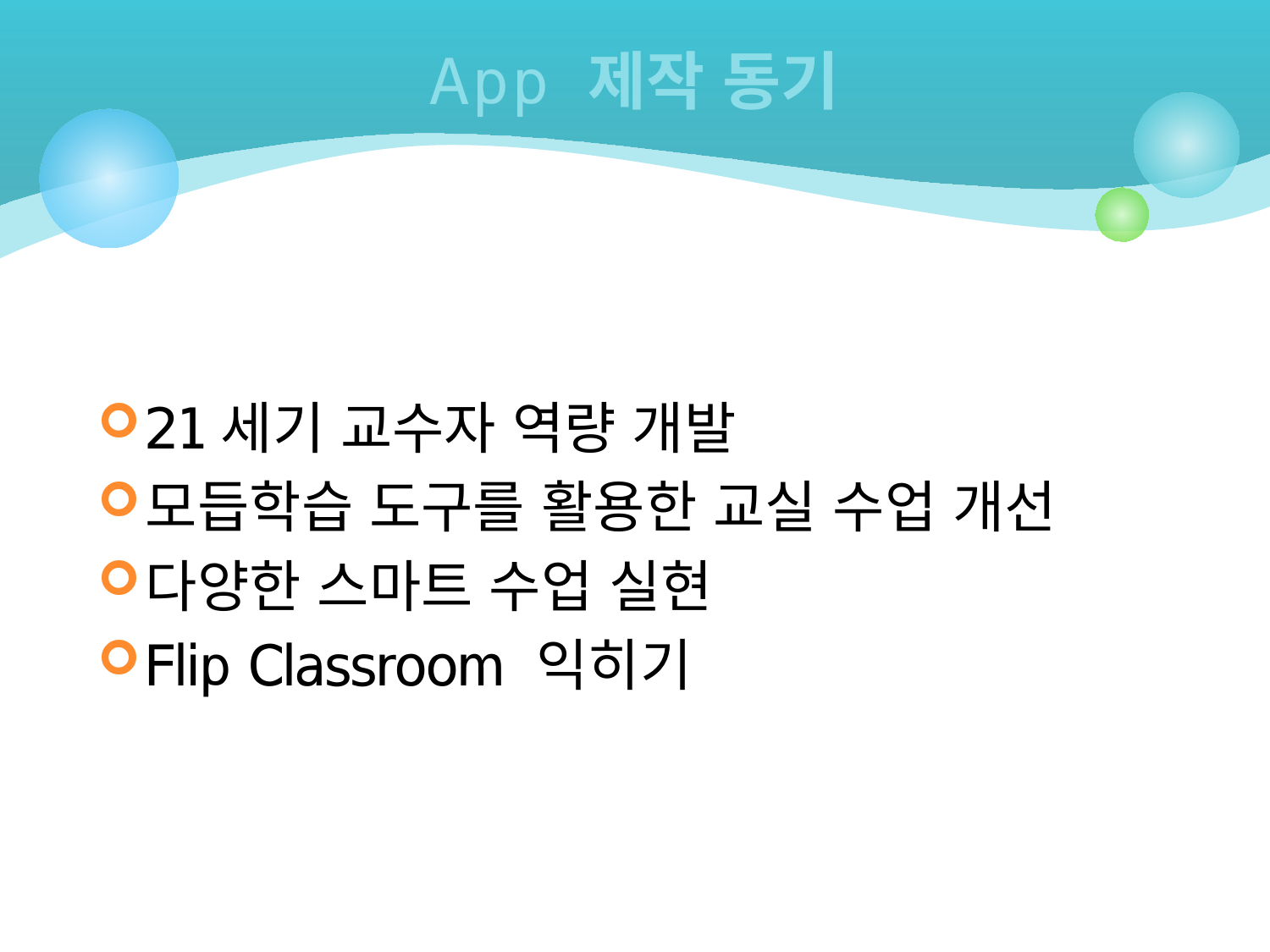

# App 제작 동기
21세기 교수자 역량 개발
모듭학습 도구를 활용한 교실 수업 개선
다양한 스마트 수업 실현
Flip Classroom 익히기